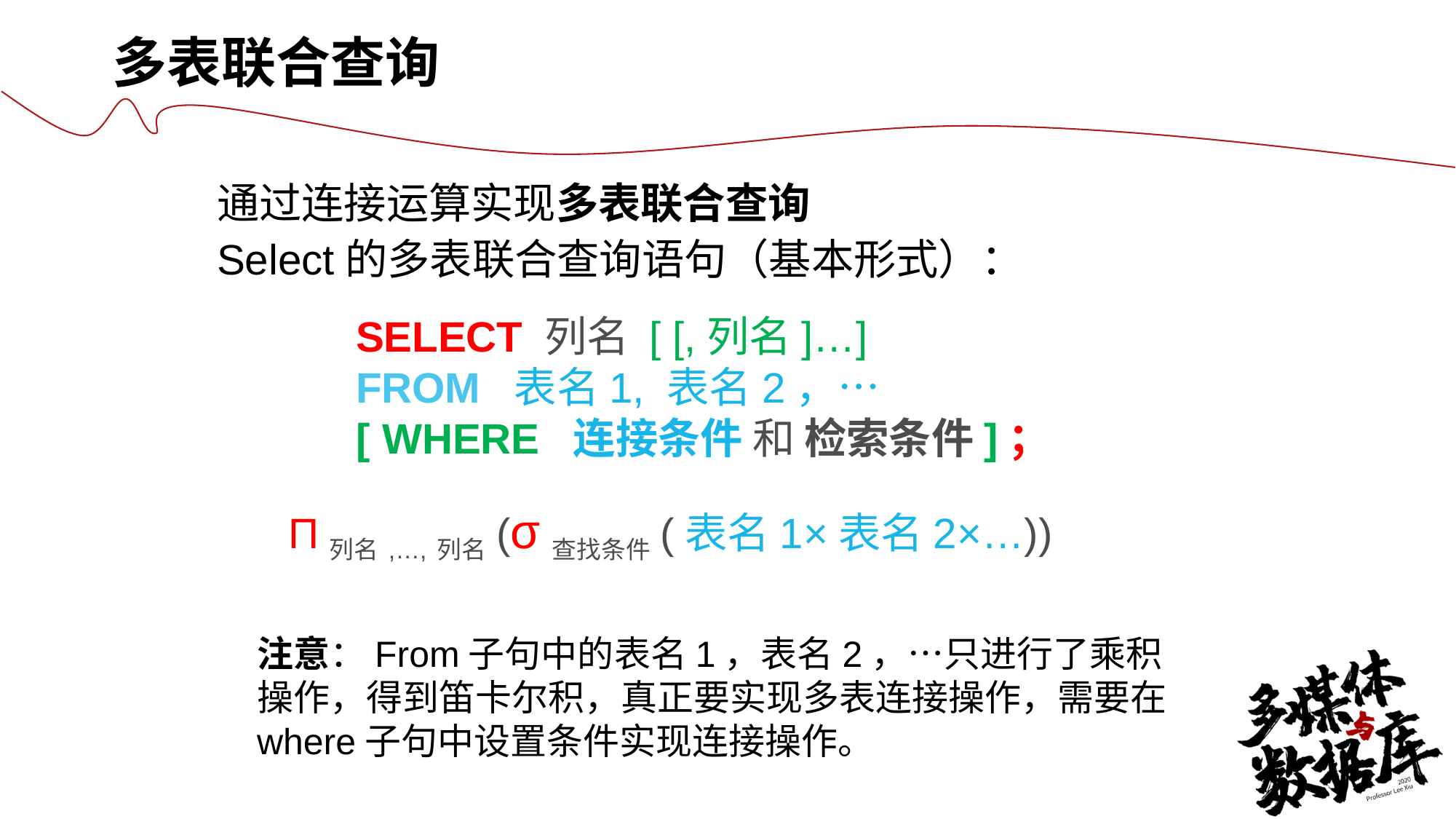

多表联合查询
通过连接运算实现多表联合查询
Select的多表联合查询语句（基本形式）：
SELECT 列名 [ [,列名]…]
FROM  表名1, 表名2，…
[ WHERE  连接条件 和 检索条件]；
Π列名,…,列名(σ查找条件(表名1×表名2×…))
注意：From子句中的表名1，表名2，…只进行了乘积操作，得到笛卡尔积，真正要实现多表连接操作，需要在where子句中设置条件实现连接操作。